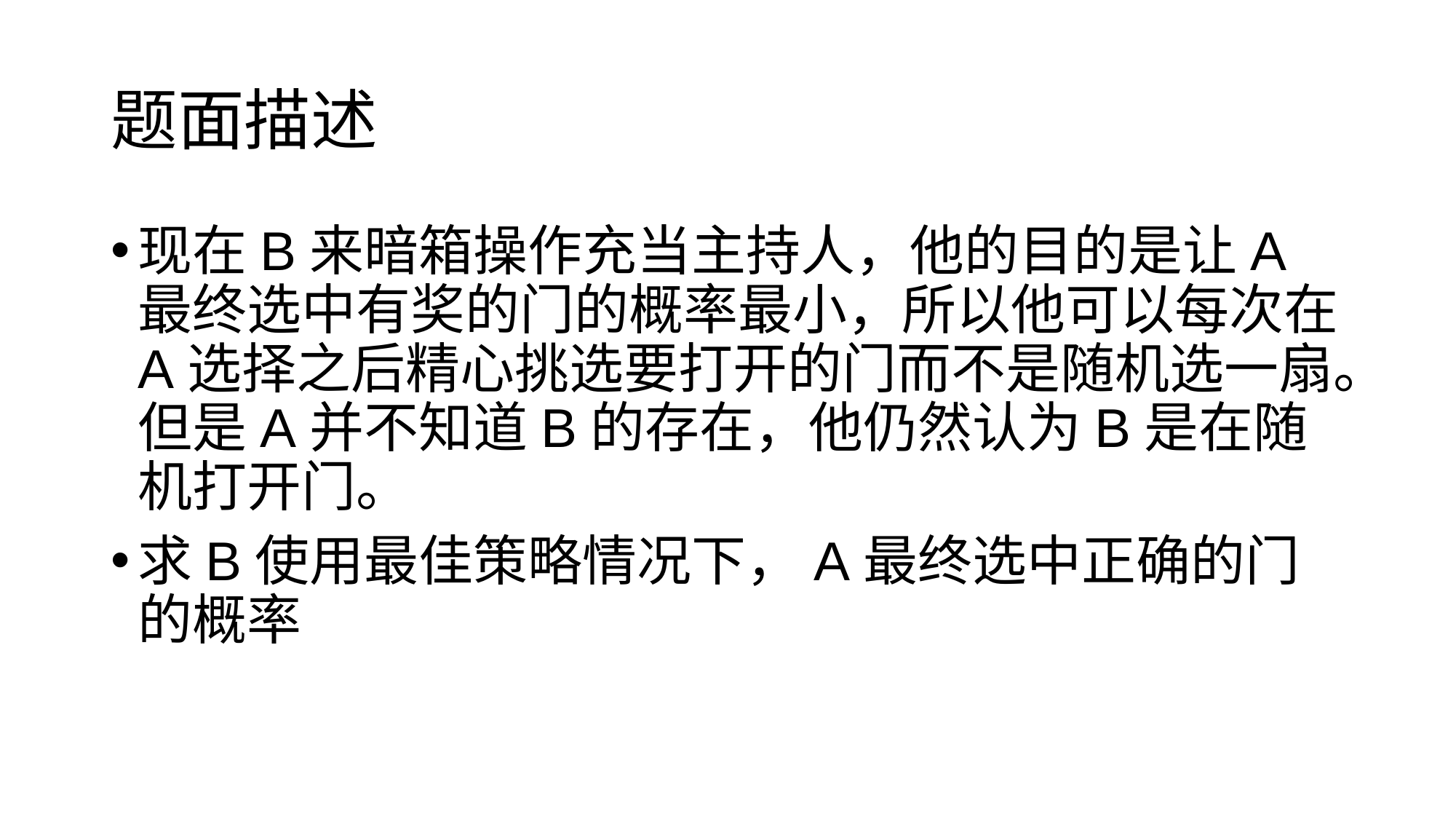

# 题面描述
现在B来暗箱操作充当主持人，他的目的是让A最终选中有奖的门的概率最小，所以他可以每次在A选择之后精心挑选要打开的门而不是随机选一扇。但是A并不知道B的存在，他仍然认为B是在随机打开门。
求B使用最佳策略情况下，A最终选中正确的门的概率